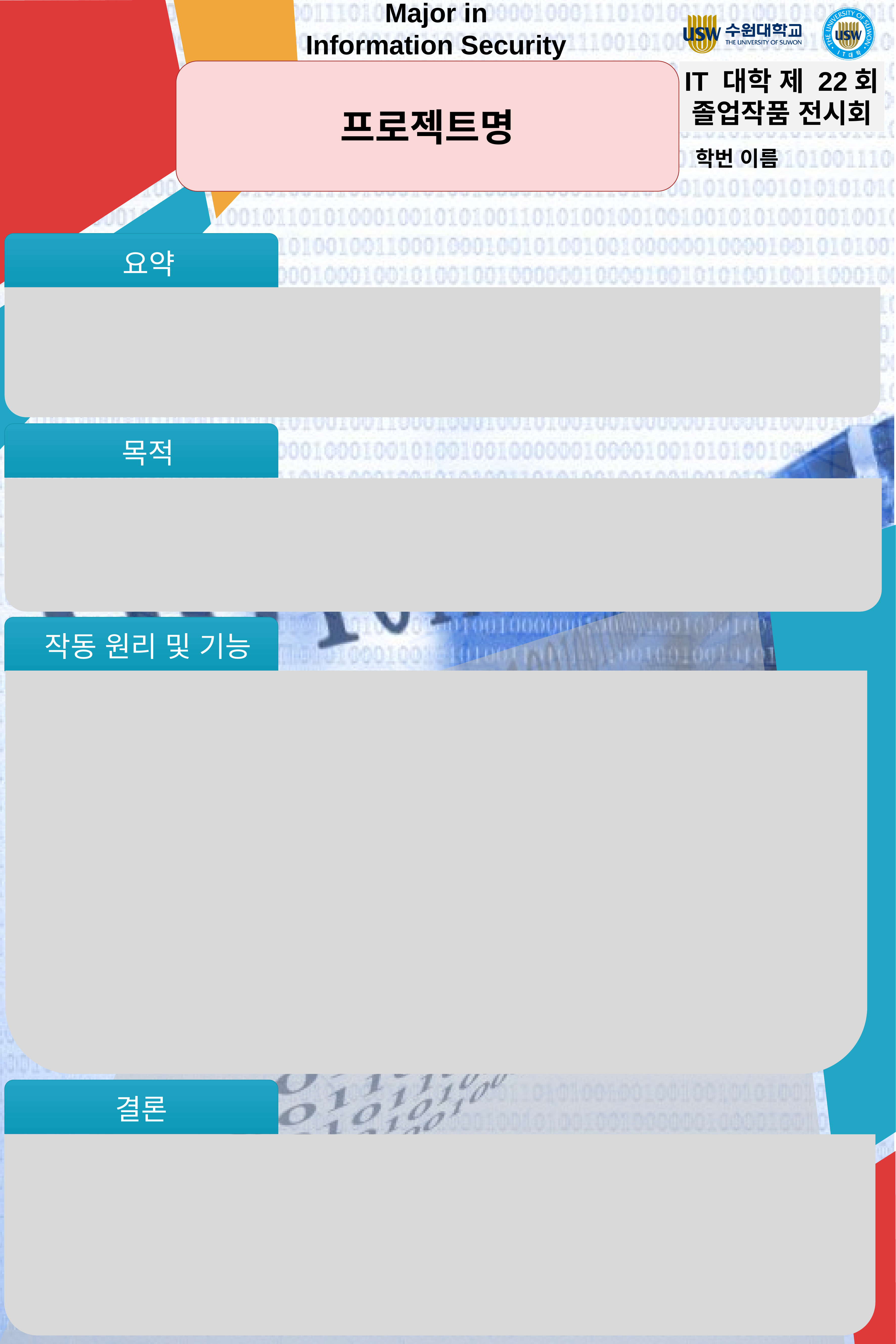

Major in Information Security
프로젝트명
IT 대학 제 22회
졸업작품 전시회
학번 이름
 요약

 목적

 작동 원리 및 기능

결론